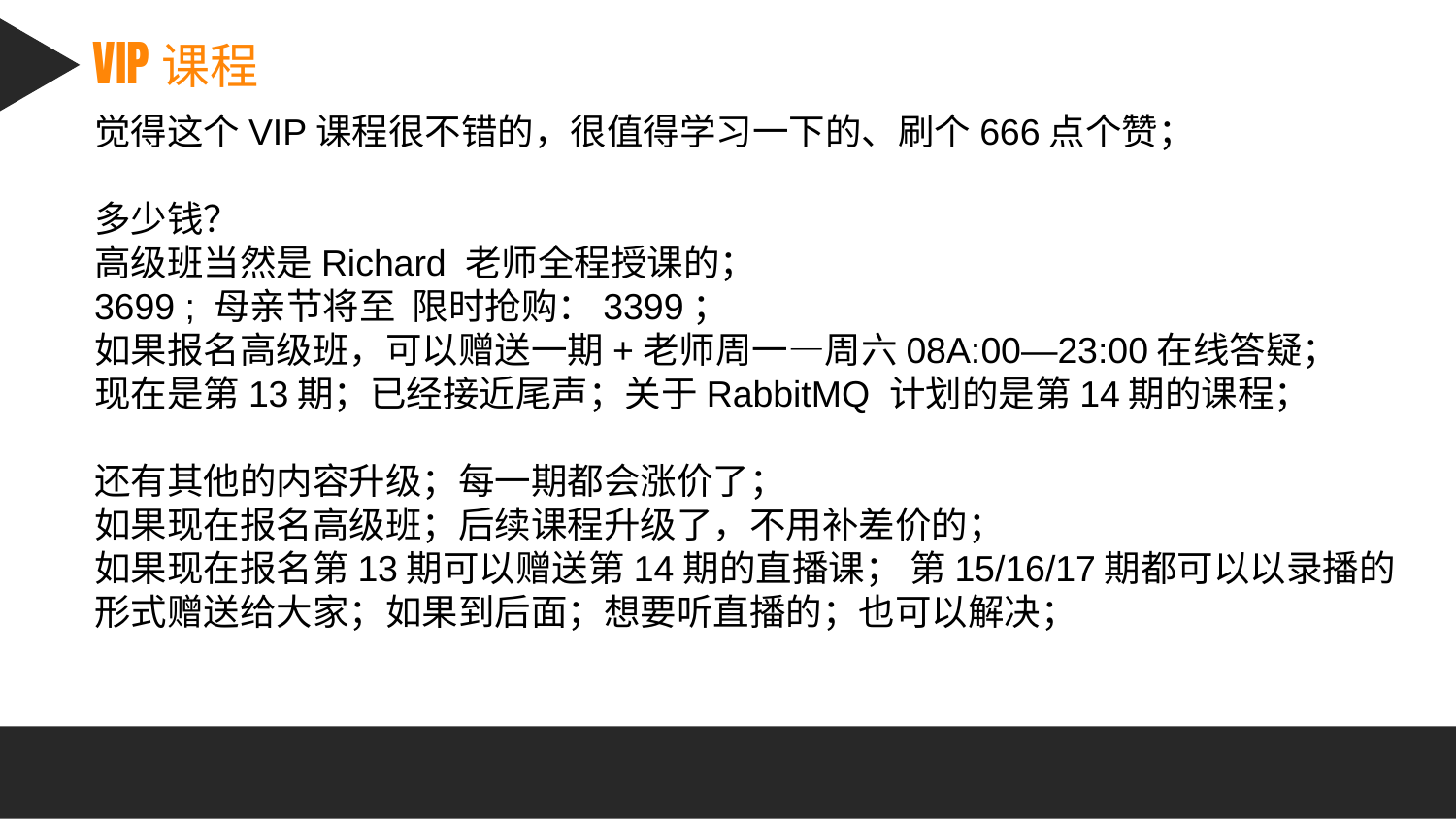

VIP课程
觉得这个VIP课程很不错的，很值得学习一下的、刷个666点个赞；

多少钱？
高级班当然是Richard 老师全程授课的；
3699 ; 母亲节将至  限时抢购：3399；
如果报名高级班，可以赠送一期+老师周一—周六08A:00—23:00在线答疑；
现在是第13期；已经接近尾声；关于RabbitMQ 计划的是第14期的课程；

还有其他的内容升级；每一期都会涨价了；
如果现在报名高级班；后续课程升级了，不用补差价的；
如果现在报名第13期可以赠送第14期的直播课； 第15/16/17期都可以以录播的形式赠送给大家；如果到后面；想要听直播的；也可以解决；